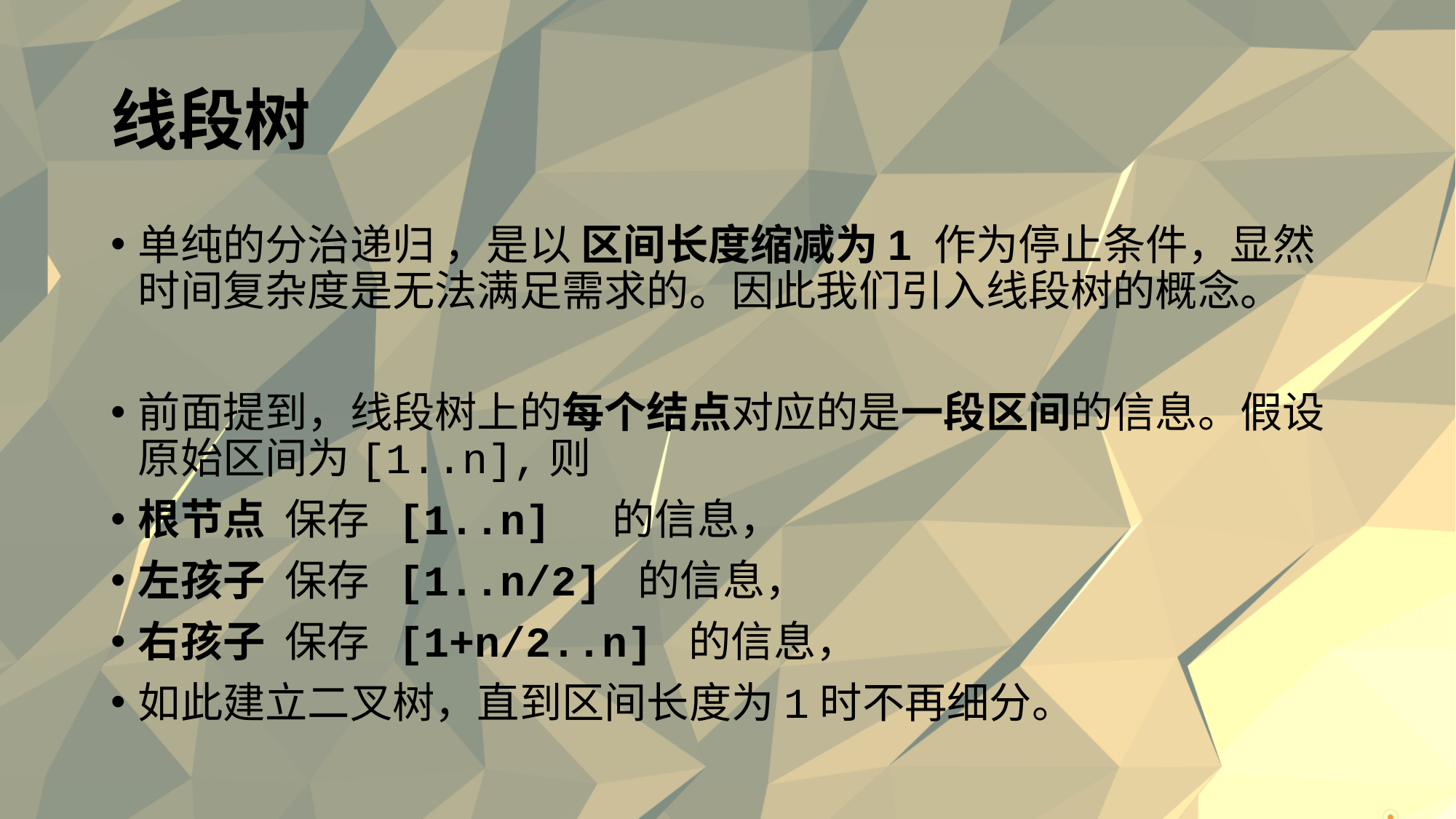

# 线段树
单纯的分治递归 ，是以 区间长度缩减为1 作为停止条件，显然时间复杂度是无法满足需求的。因此我们引入线段树的概念。

前面提到，线段树上的每个结点对应的是一段区间的信息。假设原始区间为[1..n],则
根节点  保存  [1..n]  的信息，
左孩子  保存  [1..n/2] 的信息，
右孩子  保存  [1+n/2..n] 的信息，
如此建立二叉树，直到区间长度为1时不再细分。